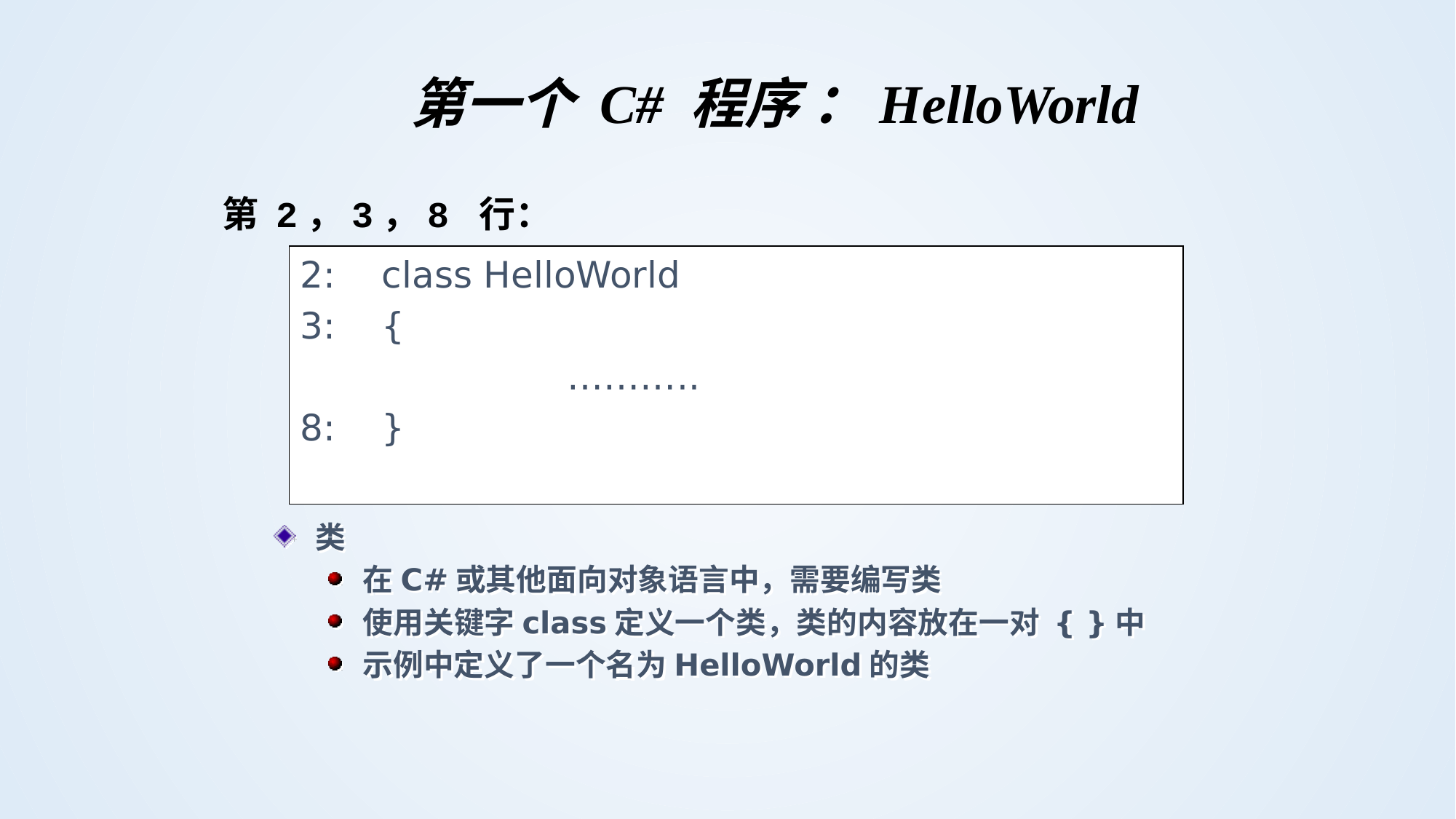

第一个 C# 程序 ：HelloWorld
第 2，3，8 行：
2:    class HelloWorld
3:    {
                       ………..
8:    }
类
在C#或其他面向对象语言中，需要编写类
使用关键字class定义一个类，类的内容放在一对 { }中
示例中定义了一个名为HelloWorld的类